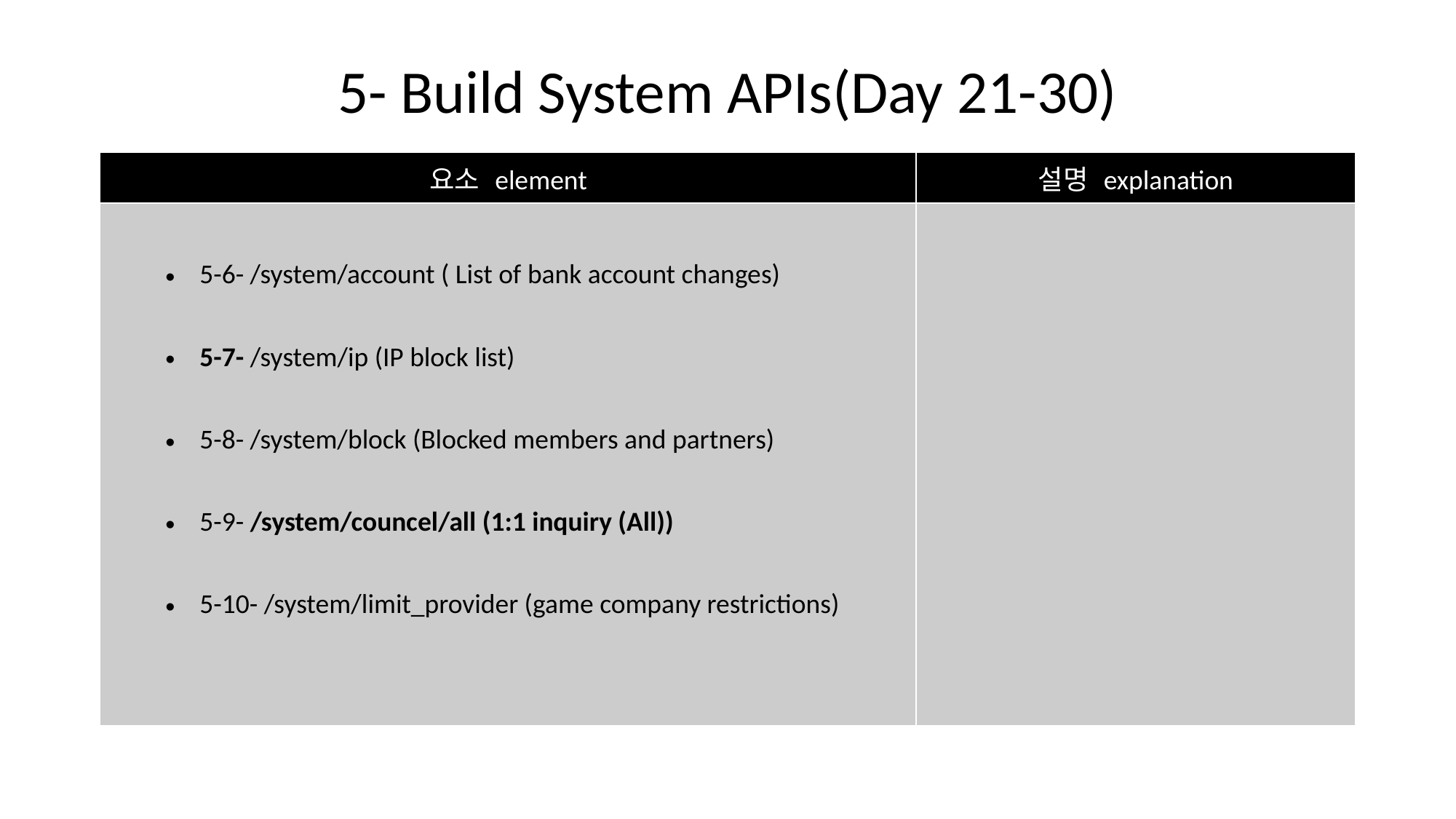

# 5- Build System APIs(Day 21-30)
| 요소 element | 설명 explanation |
| --- | --- |
| 5-6- /system/account ( List of bank account changes) 5-7- /system/ip (IP block list) 5-8- /system/block (Blocked members and partners) 5-9- /system/councel/all (1:1 inquiry (All)) 5-10- /system/limit\_provider (game company restrictions) |  |